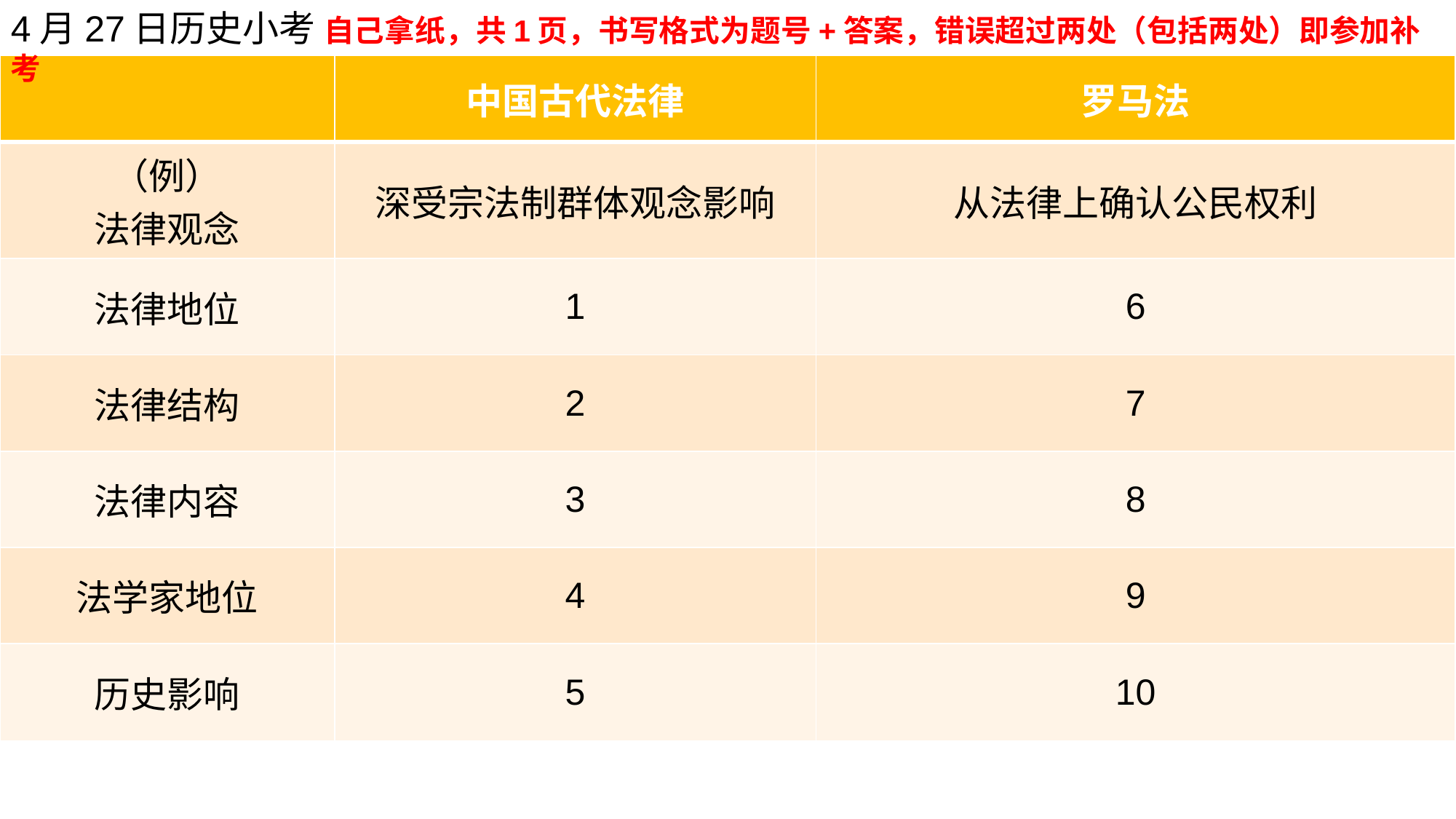

4月27日历史小考 自己拿纸，共1页，书写格式为题号+答案，错误超过两处（包括两处）即参加补考
|  | 中国古代法律 | 罗马法 |
| --- | --- | --- |
| （例） 法律观念 | 深受宗法制群体观念影响 | 从法律上确认公民权利 |
| 法律地位 | 1 | 6 |
| 法律结构 | 2 | 7 |
| 法律内容 | 3 | 8 |
| 法学家地位 | 4 | 9 |
| 历史影响 | 5 | 10 |